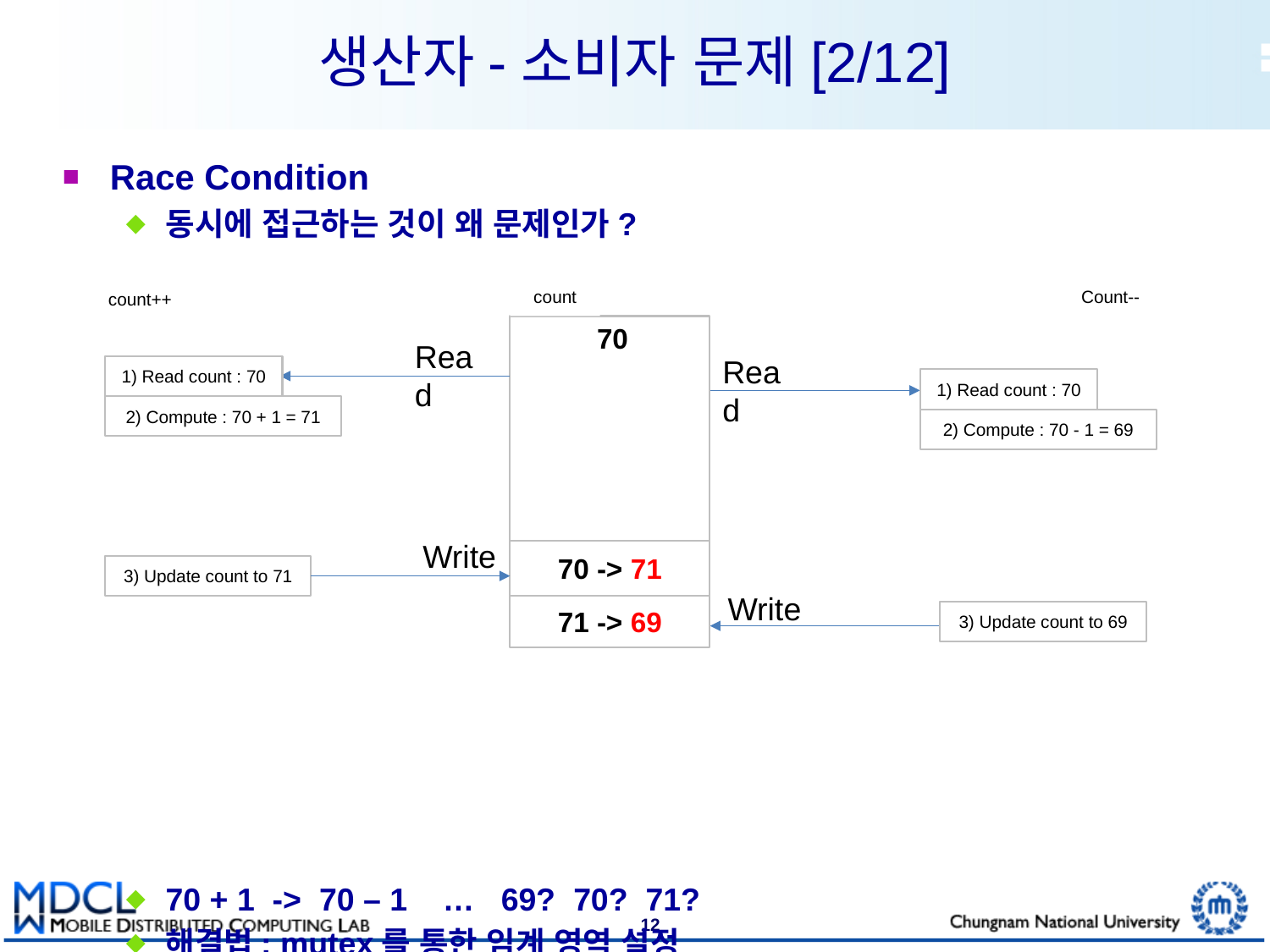

# 생산자-소비자 문제[2/12]
Race Condition
동시에 접근하는 것이 왜 문제인가?

70 + 1  ->  70 – 1    …   69?  70?  71?
해결법: mutex를 통한 임계 영역 설정

count
Count--
count++

70
Read
Read
1) Read count : 70
1) Read count : 70
2) Compute : 70 + 1 = 71
2) Compute : 70 - 1 = 69
Write
70 -> 71
3) Update count to 71
Write
71 -> 69
3) Update count to 69